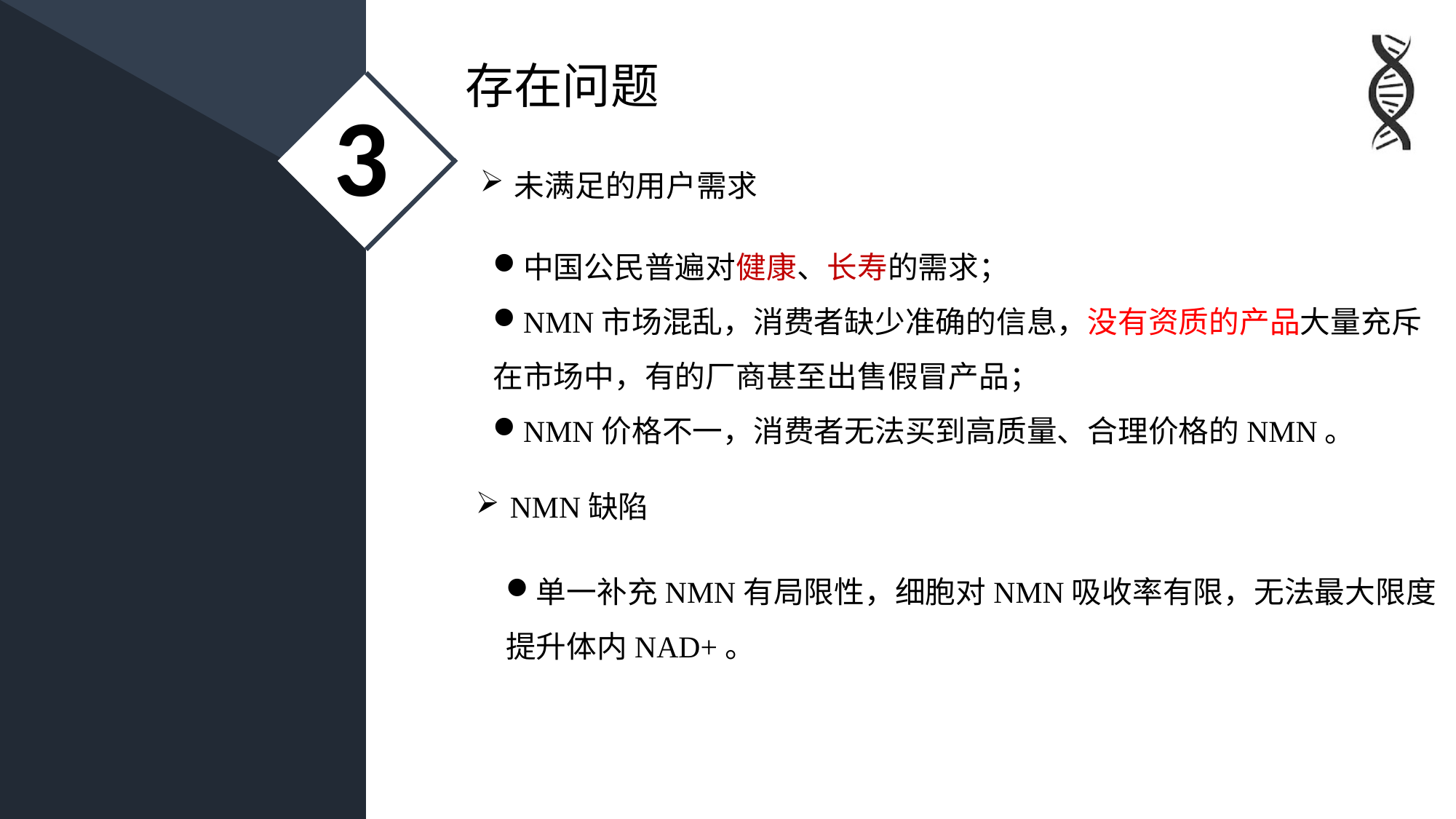

存在问题

3
未满足的用户需求
中国公民普遍对健康、长寿的需求；
NMN市场混乱，消费者缺少准确的信息，没有资质的产品大量充斥在市场中，有的厂商甚至出售假冒产品；
NMN价格不一，消费者无法买到高质量、合理价格的NMN。
NMN缺陷
单一补充NMN有局限性，细胞对NMN吸收率有限，无法最大限度提升体内NAD+。